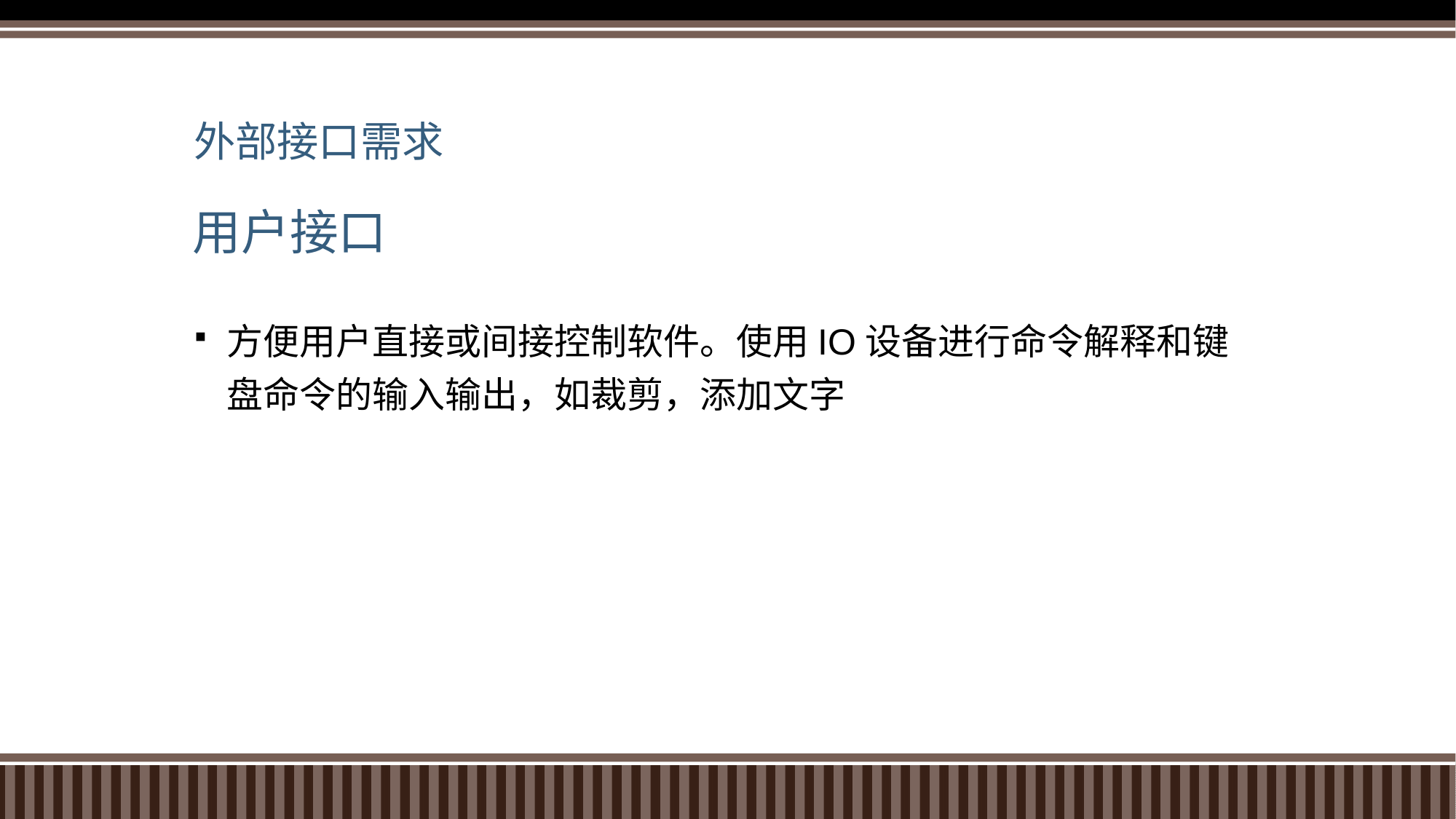

外部接口需求
# 用户接口
方便用户直接或间接控制软件。使用IO设备进行命令解释和键盘命令的输入输出，如裁剪，添加文字